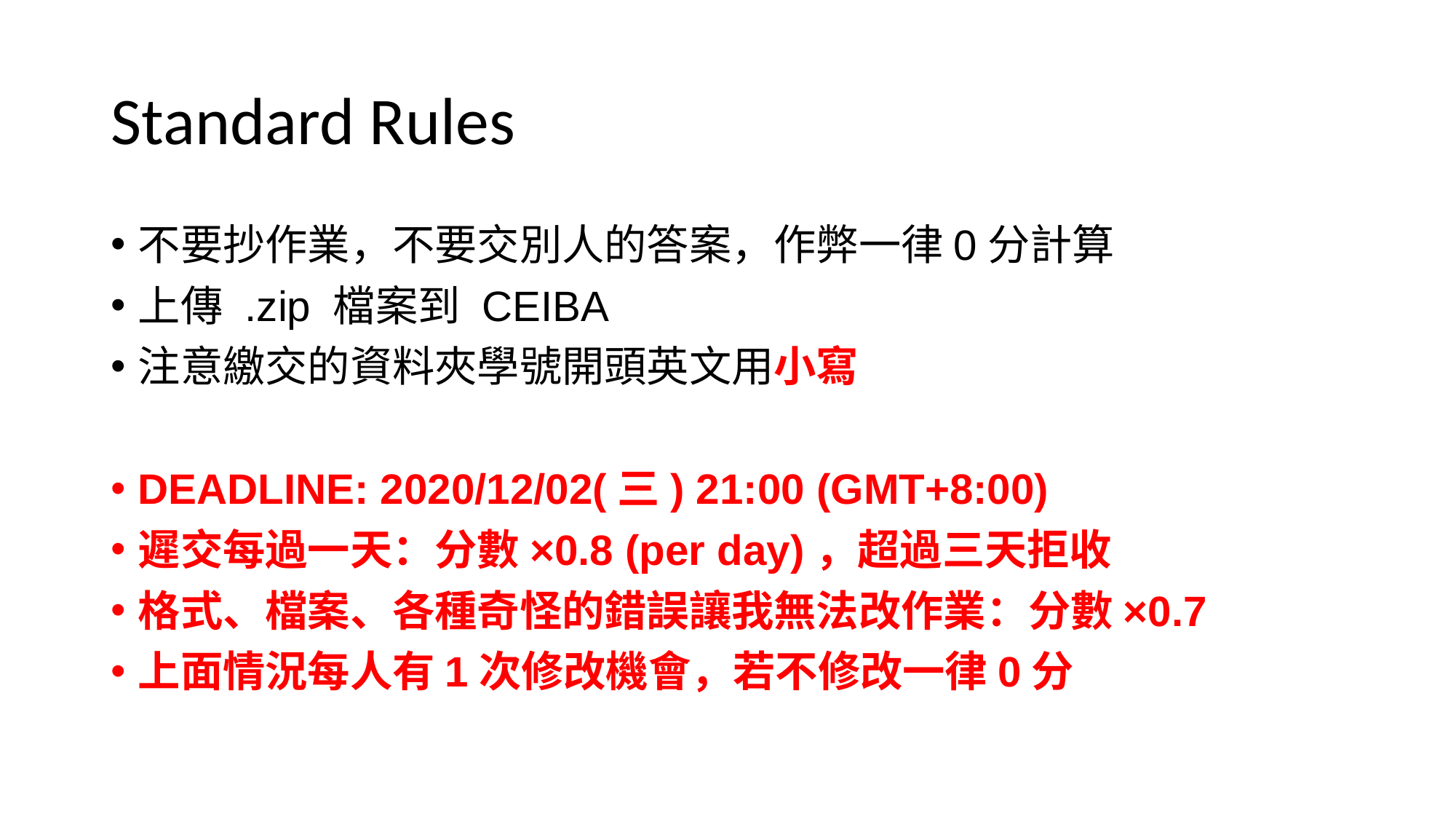

# Standard Rules
不要抄作業，不要交別人的答案，作弊一律0分計算
上傳 .zip 檔案到 CEIBA
注意繳交的資料夾學號開頭英文用小寫

DEADLINE: 2020/12/02(三) 21:00 (GMT+8:00)
遲交每過一天：分數×0.8 (per day)，超過三天拒收
格式、檔案、各種奇怪的錯誤讓我無法改作業：分數×0.7
上面情況每人有1次修改機會，若不修改一律0分